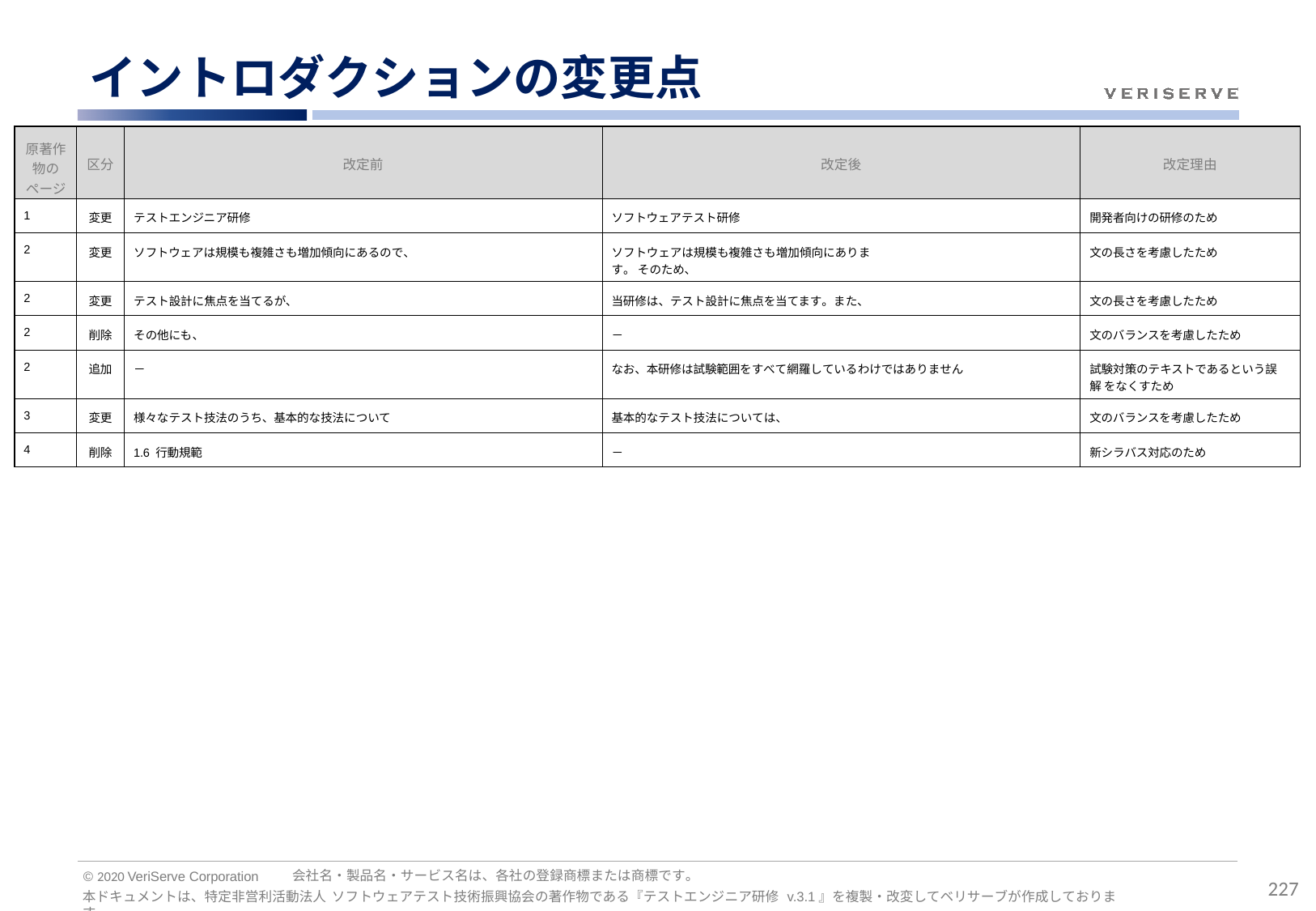

# イントロダクションの変更点

| 原著作 物の ページ | 区分 | 改定前 | 改定後 | 改定理由 |
| --- | --- | --- | --- | --- |
| 1 | 変更 | テストエンジニア研修 | ソフトウェアテスト研修 | 開発者向けの研修のため |
| 2 | 変更 | ソフトウェアは規模も複雑さも増加傾向にあるので、 | ソフトウェアは規模も複雑さも増加傾向にあります。 そのため、 | 文の長さを考慮したため |
| 2 | 変更 | テスト設計に焦点を当てるが、 | 当研修は、テスト設計に焦点を当てます。また、 | 文の長さを考慮したため |
| 2 | 削除 | その他にも、 | － | 文のバランスを考慮したため |
| 2 | 追加 | － | なお、本研修は試験範囲をすべて網羅しているわけではありません | 試験対策のテキストであるという誤解 をなくすため |
| 3 | 変更 | 様々なテスト技法のうち、基本的な技法について | 基本的なテスト技法については、 | 文のバランスを考慮したため |
| 4 | 削除 | 1.6 行動規範 | － | 新シラバス対応のため |
会社名・製品名・サービス名は、各社の登録商標または商標です。
© 2020 VeriServe Corporation
227
本ドキュメントは、特定非営利活動法人 ソフトウェアテスト技術振興協会の著作物である『テストエンジニア研修 v.3.1』を複製・改変してベリサーブが作成しております。